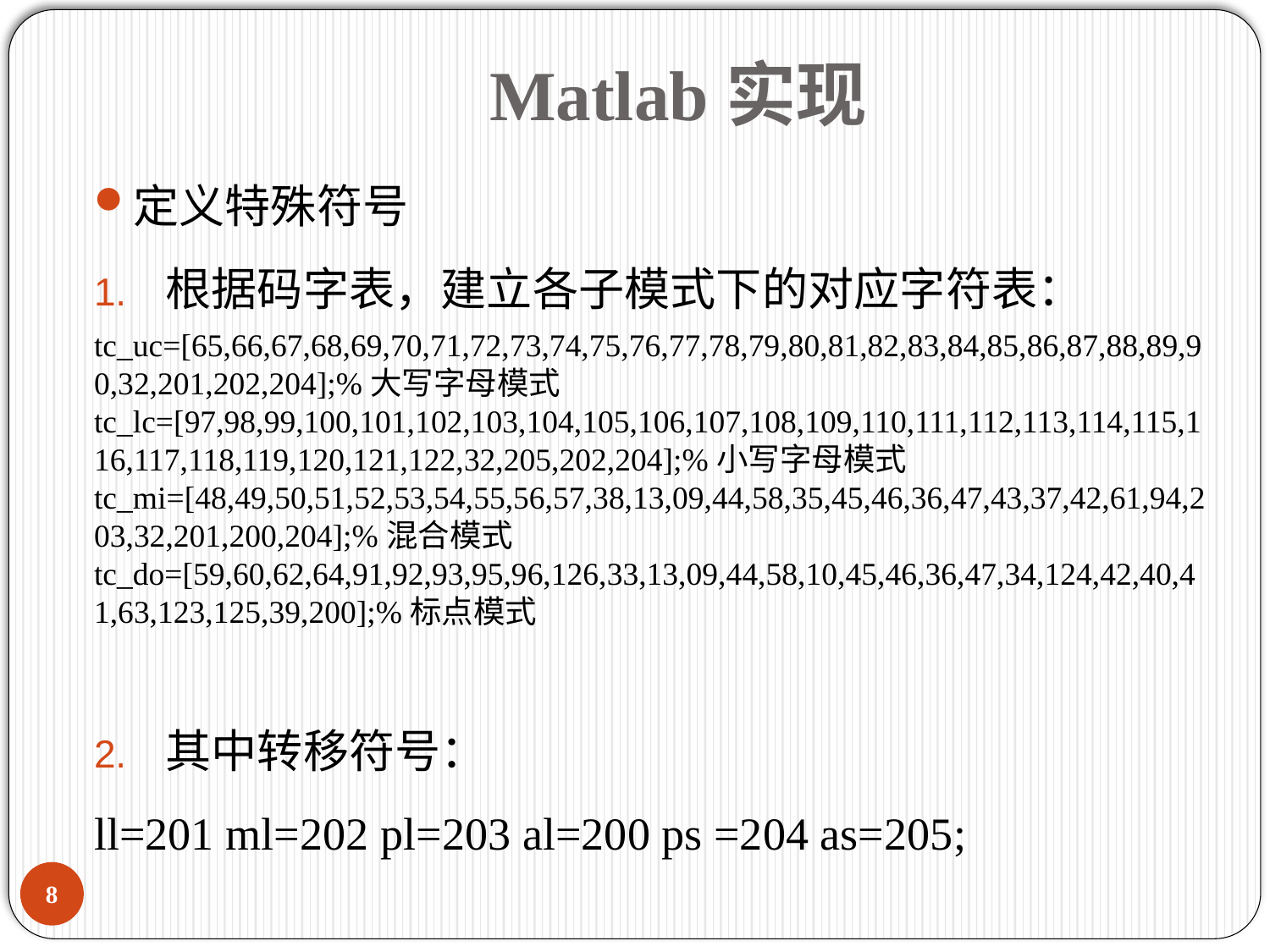

Matlab实现
定义特殊符号
根据码字表，建立各子模式下的对应字符表：
tc_uc=[65,66,67,68,69,70,71,72,73,74,75,76,77,78,79,80,81,82,83,84,85,86,87,88,89,90,32,201,202,204];%大写字母模式tc_lc=[97,98,99,100,101,102,103,104,105,106,107,108,109,110,111,112,113,114,115,116,117,118,119,120,121,122,32,205,202,204];%小写字母模式tc_mi=[48,49,50,51,52,53,54,55,56,57,38,13,09,44,58,35,45,46,36,47,43,37,42,61,94,203,32,201,200,204];%混合模式 tc_do=[59,60,62,64,91,92,93,95,96,126,33,13,09,44,58,10,45,46,36,47,34,124,42,40,41,63,123,125,39,200];%标点模式

其中转移符号：
ll=201 ml=202 pl=203 al=200 ps =204 as=205;
8